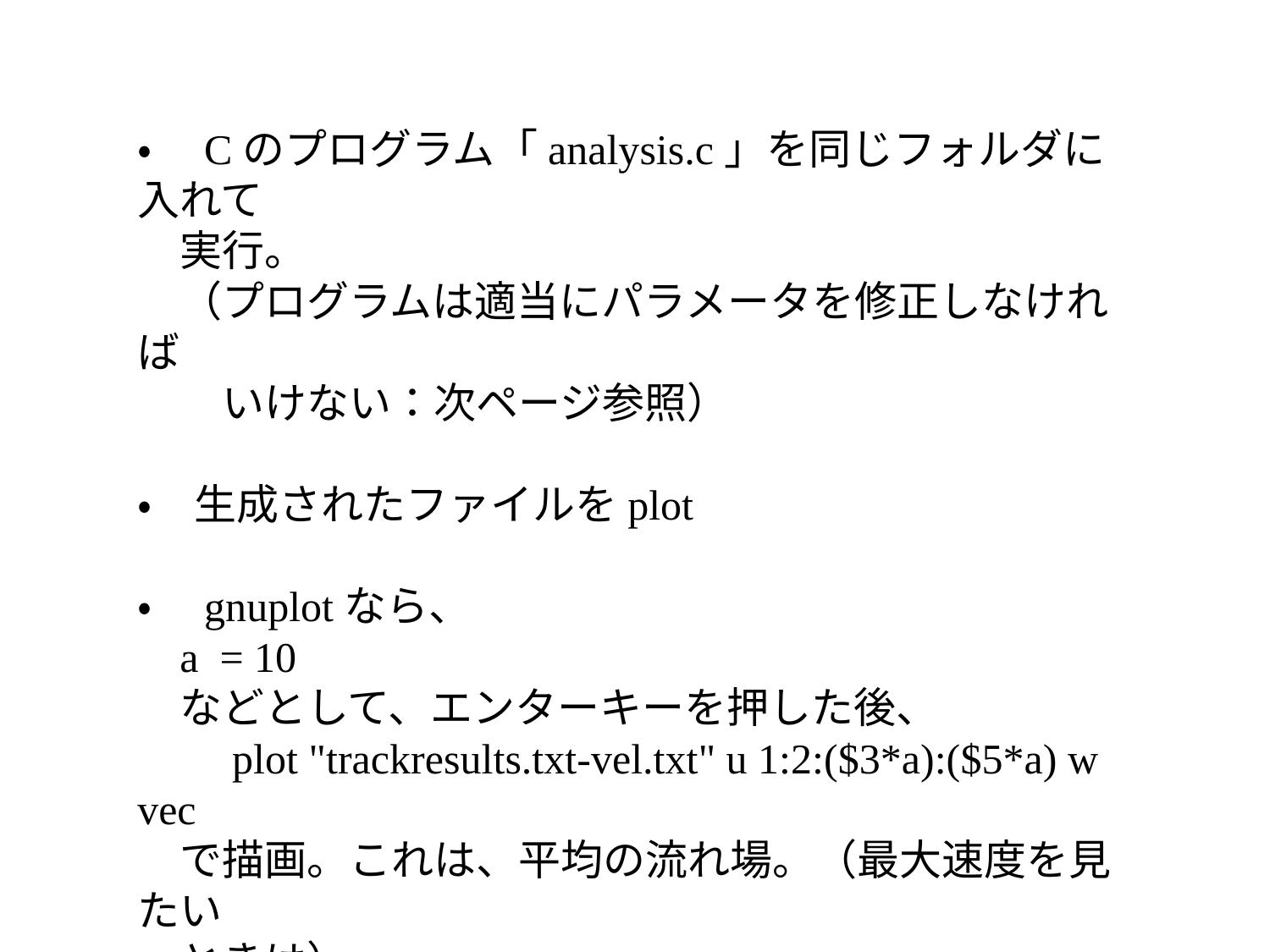

・　Cのプログラム「analysis.c」を同じフォルダに入れて
　実行。
　（プログラムは適当にパラメータを修正しなければ
　　いけない：次ページ参照）

・　生成されたファイルをplot

・　gnuplotなら、
    a  = 10
　などとして、エンターキーを押した後、
　　plot "trackresults.txt-vel.txt" u 1:2:($3*a):($5*a) w vec
　で描画。これは、平均の流れ場。（最大速度を見たい
　ときは）
　　plot "trackresults.txt-vel.txt" u 1:2:($7*a):($8*a) w vec